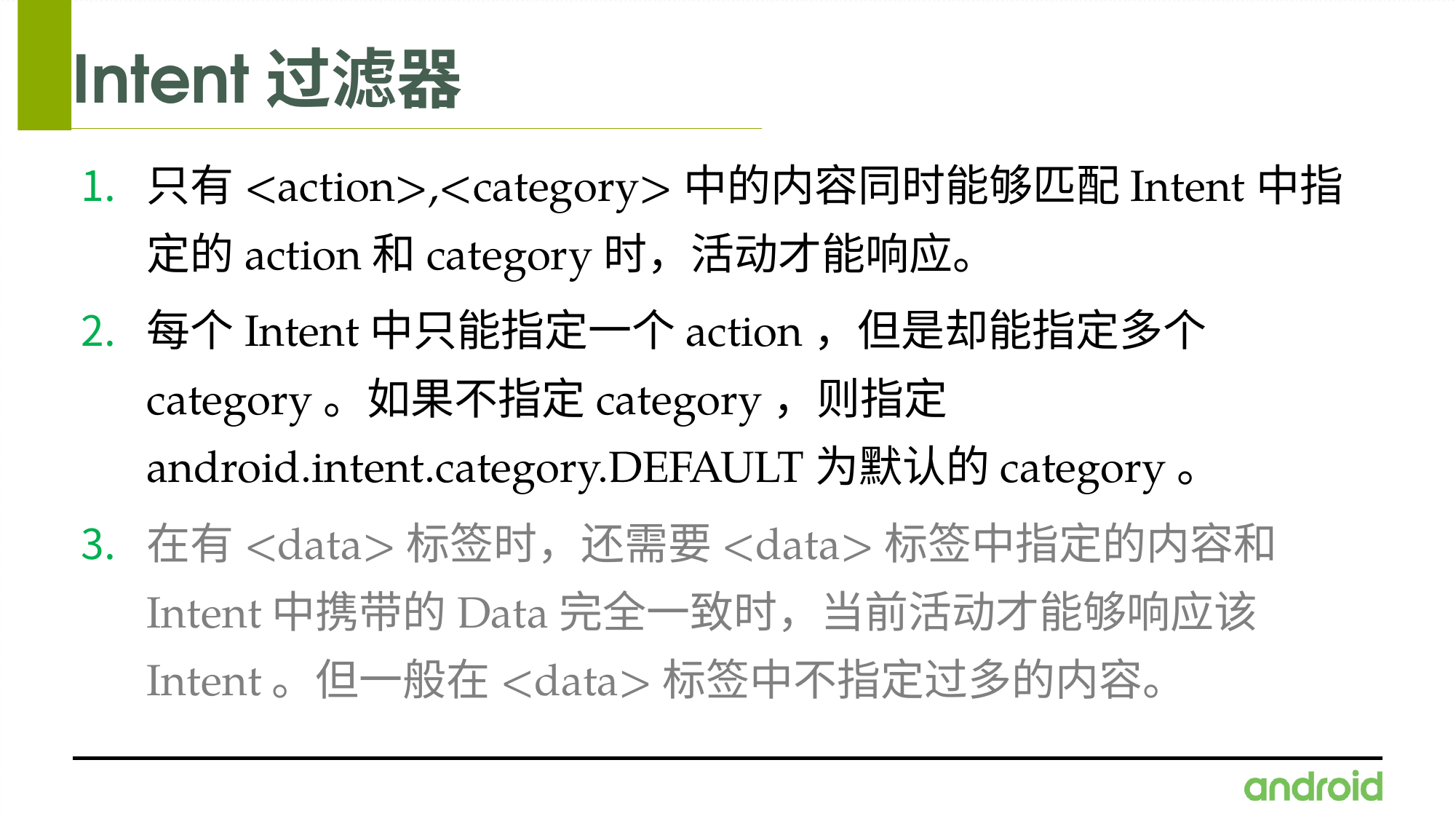

# Intent过滤器
只有<action>,<category>中的内容同时能够匹配Intent中指定的action和category时，活动才能响应。
每个Intent中只能指定一个action，但是却能指定多个category。如果不指定category，则指定android.intent.category.DEFAULT为默认的category。
在有<data>标签时，还需要<data>标签中指定的内容和Intent中携带的Data完全一致时，当前活动才能够响应该Intent。但一般在<data>标签中不指定过多的内容。